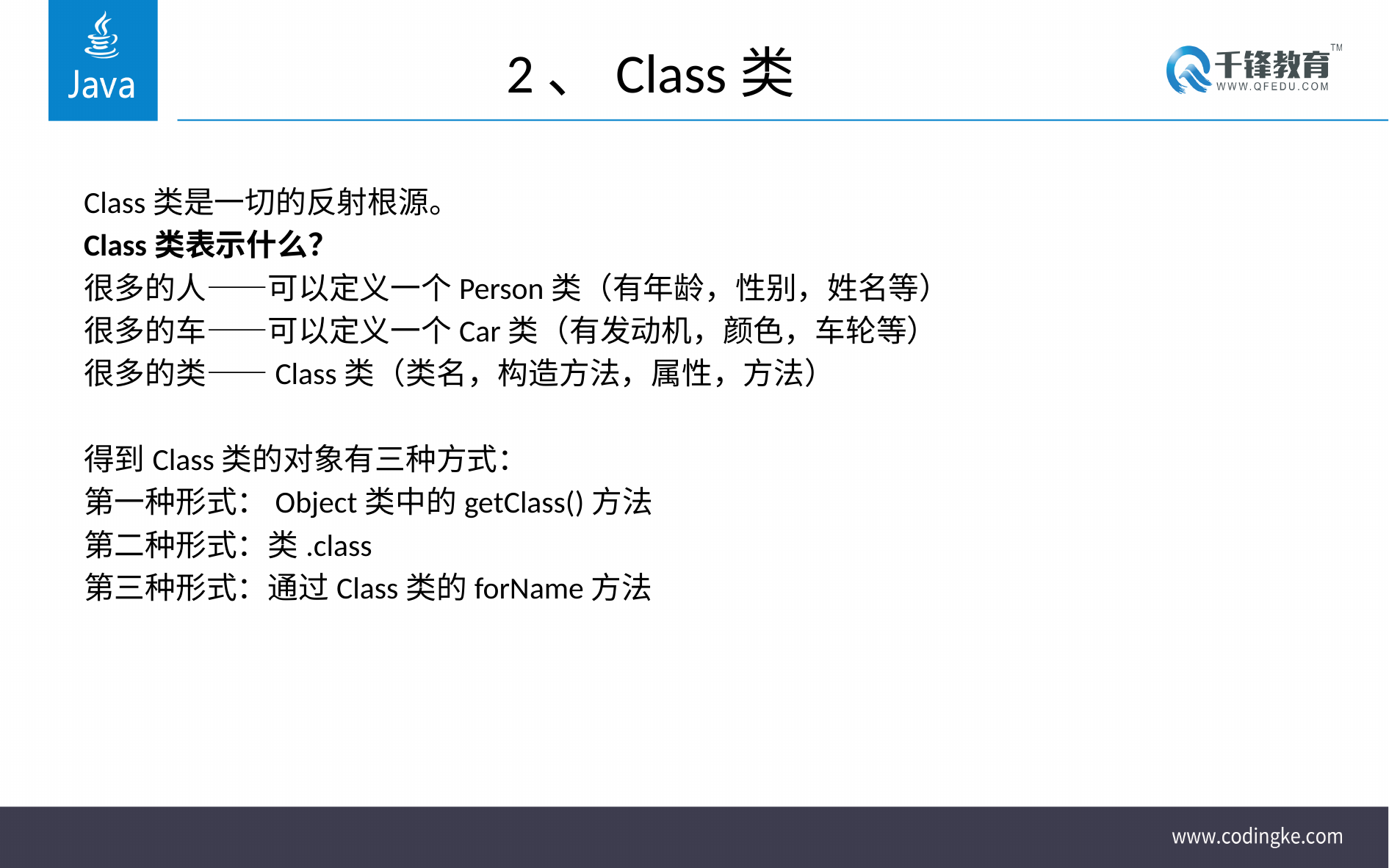

# 2、Class类
Class类是一切的反射根源。
Class类表示什么？
很多的人——可以定义一个Person类（有年龄，性别，姓名等）
很多的车——可以定义一个Car类（有发动机，颜色，车轮等）
很多的类——Class类（类名，构造方法，属性，方法）

得到Class类的对象有三种方式：
第一种形式：Object类中的getClass()方法
第二种形式：类.class
第三种形式：通过Class类的forName方法